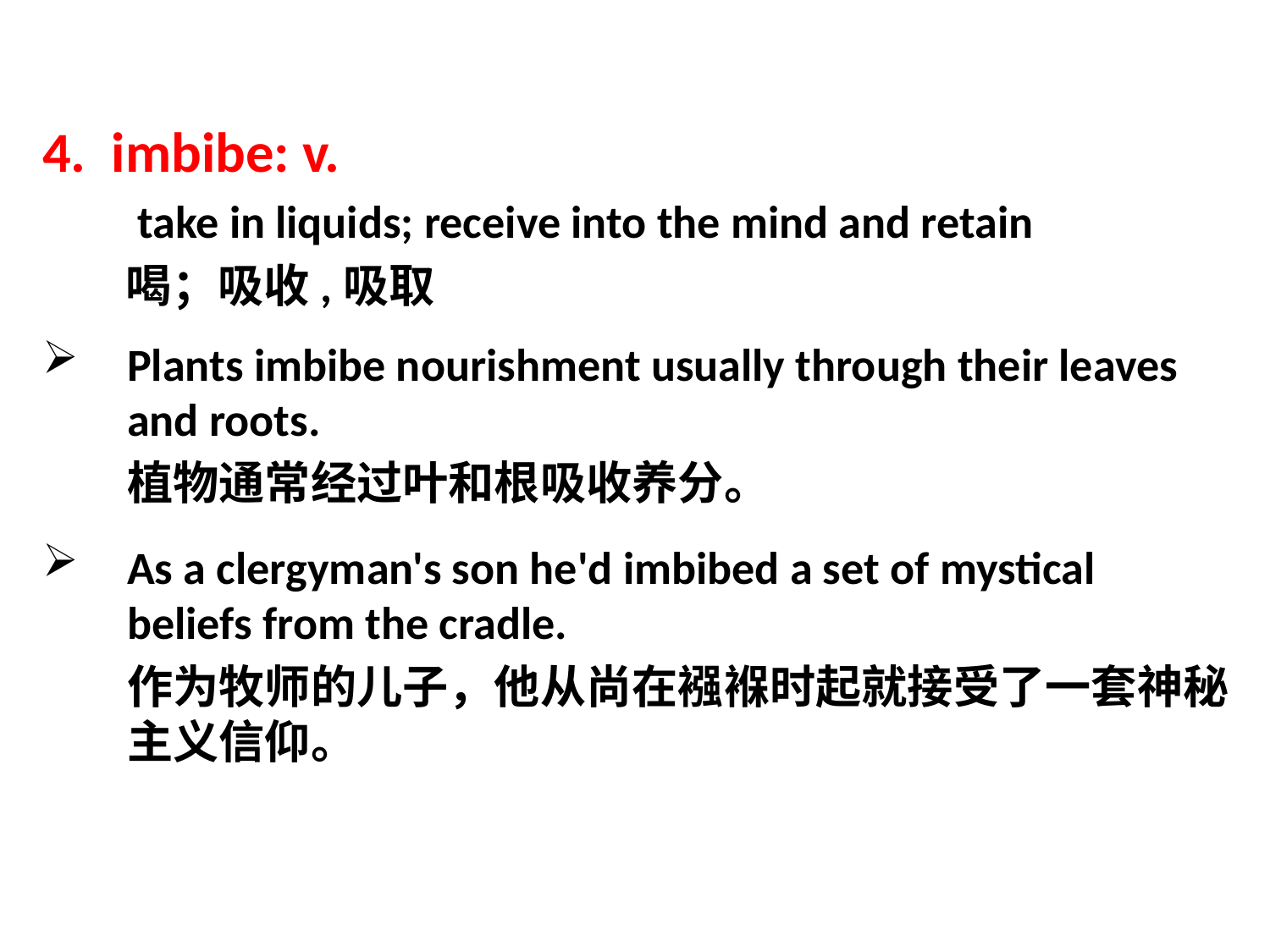

4.  imbibe: v.
	 take in liquids; receive into the mind and retain
       喝；吸收,吸取

Plants imbibe nourishment usually through their leaves and roots.
	植物通常经过叶和根吸收养分。

As a clergyman's son he'd imbibed a set of mystical beliefs from the cradle.
	作为牧师的儿子，他从尚在襁褓时起就接受了一套神秘主义信仰。